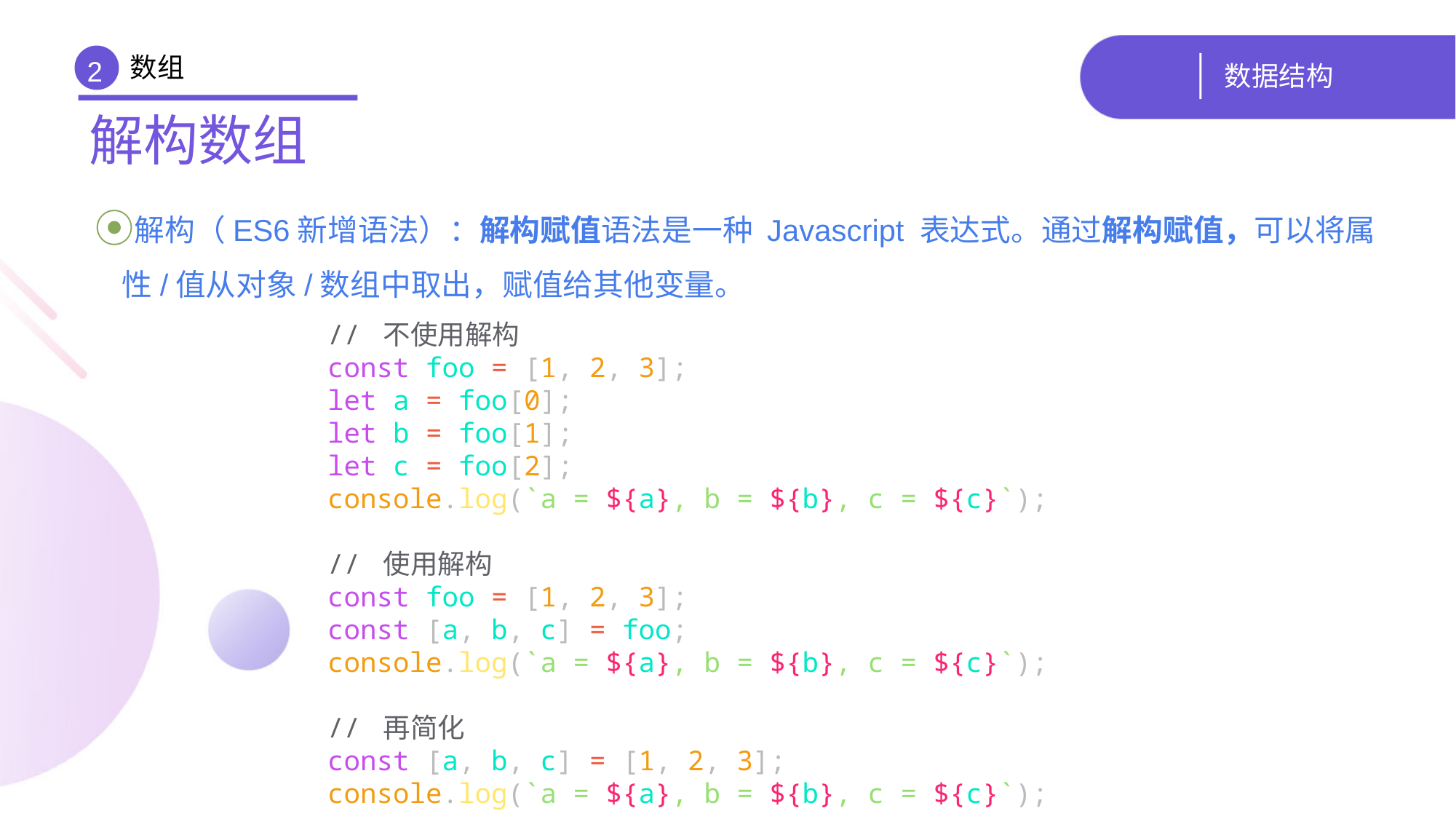

数组
# 数据结构
2
解构数组
解构（ES6新增语法）：解构赋值语法是一种 Javascript 表达式。通过解构赋值，可以将属性/值从对象/数组中取出，赋值给其他变量。
// 不使用解构
const foo = [1, 2, 3];
let a = foo[0];
let b = foo[1];
let c = foo[2];
console.log(`a = ${a}, b = ${b}, c = ${c}`);
// 使用解构
const foo = [1, 2, 3];
const [a, b, c] = foo;
console.log(`a = ${a}, b = ${b}, c = ${c}`);
// 再简化
const [a, b, c] = [1, 2, 3];
console.log(`a = ${a}, b = ${b}, c = ${c}`);